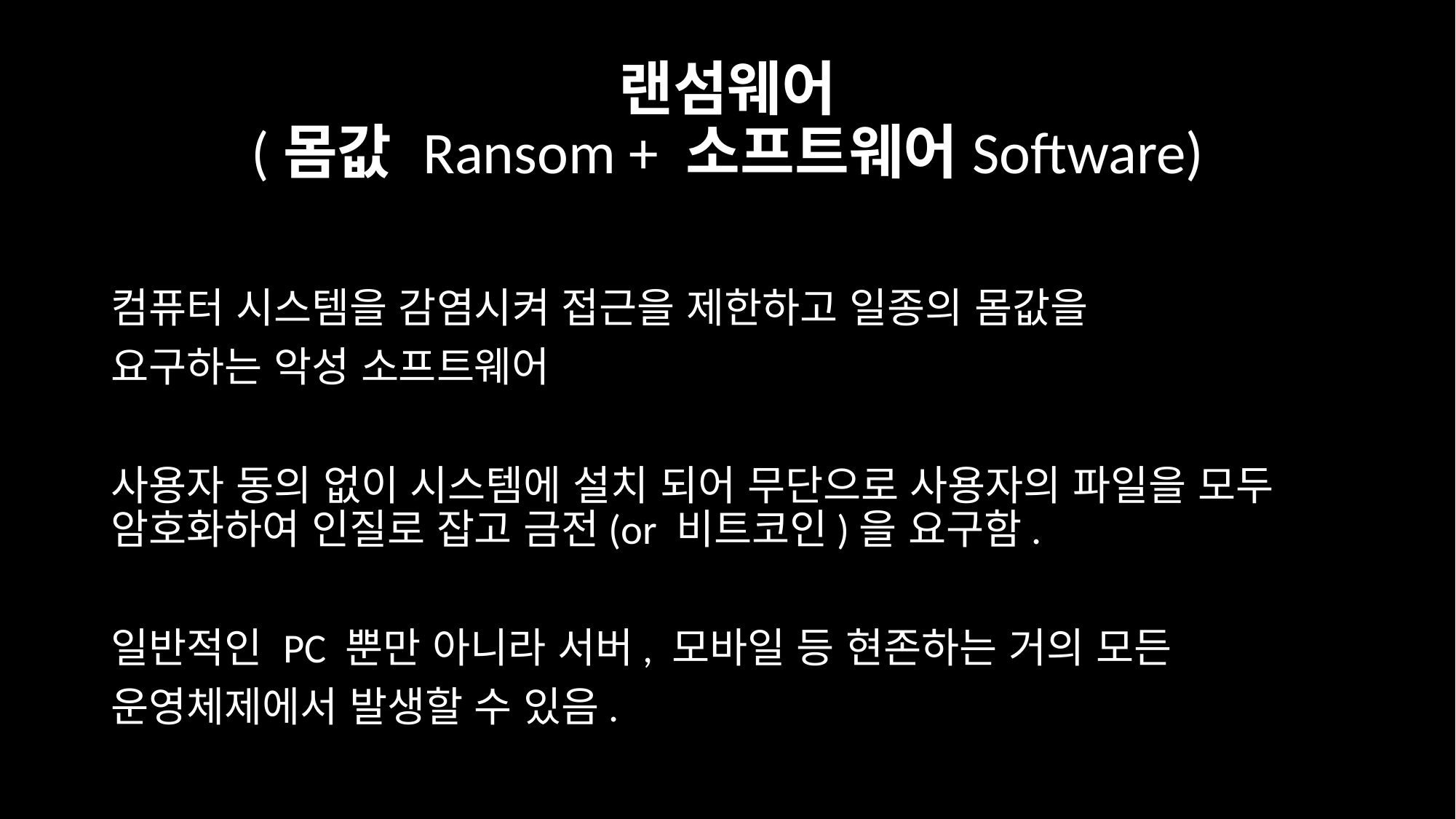

# 랜섬웨어 (몸값 Ransom + 소프트웨어Software)

컴퓨터 시스템을 감염시켜 접근을 제한하고 일종의 몸값을
요구하는 악성 소프트웨어

사용자 동의 없이 시스템에 설치 되어 무단으로 사용자의 파일을 모두 암호화하여 인질로 잡고 금전(or 비트코인)을 요구함.

일반적인 PC 뿐만 아니라 서버, 모바일 등 현존하는 거의 모든
운영체제에서 발생할 수 있음.